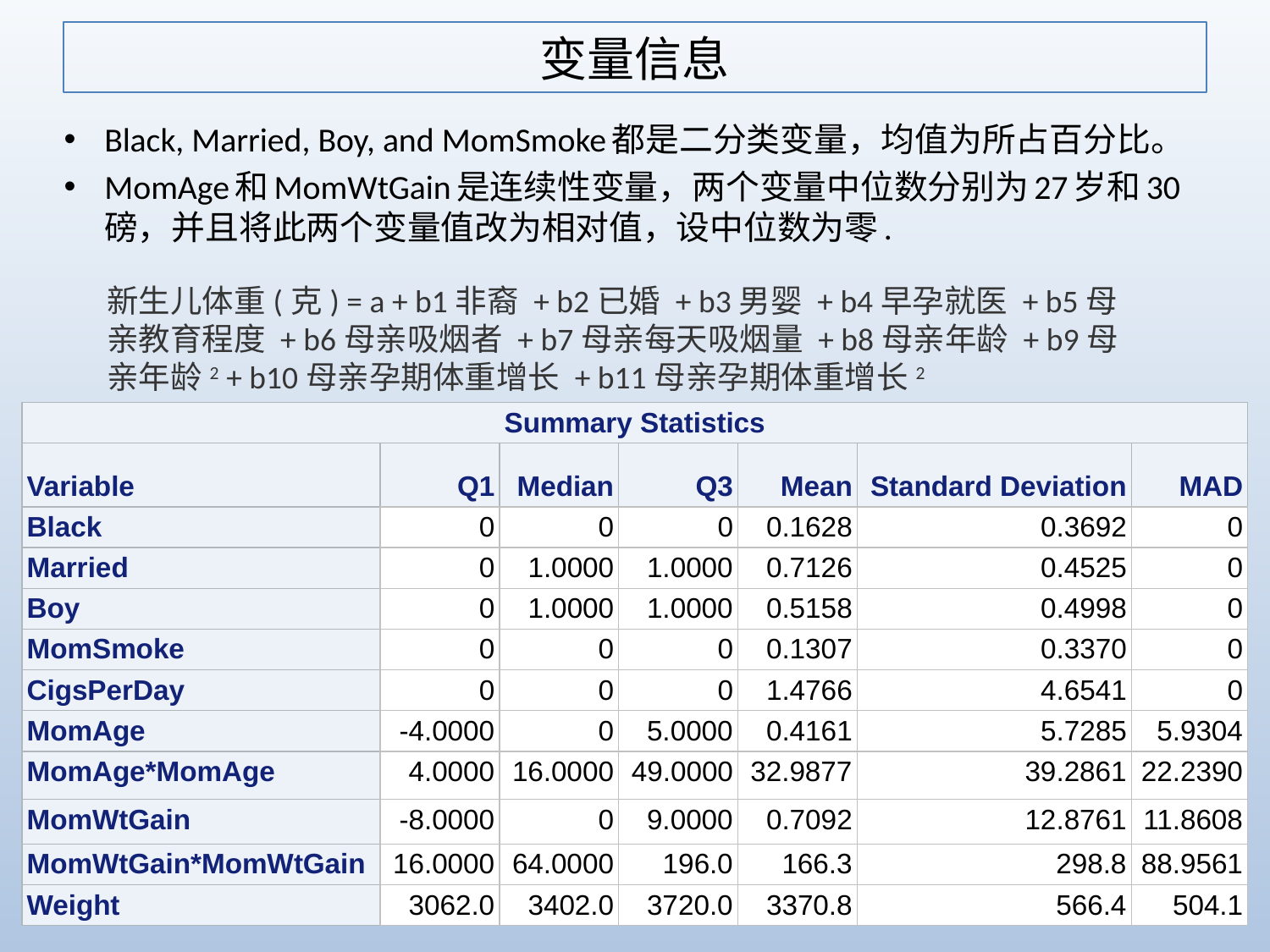

# 变量信息
Black, Married, Boy, and MomSmoke都是二分类变量，均值为所占百分比。
MomAge和MomWtGain是连续性变量，两个变量中位数分别为27岁和30磅，并且将此两个变量值改为相对值，设中位数为零.

新生儿体重(克) = a + b1非裔 + b2已婚 + b3男婴 + b4早孕就医 + b5母亲教育程度 + b6母亲吸烟者 + b7母亲每天吸烟量 + b8母亲年龄 + b9母亲年龄2 + b10母亲孕期体重增长 + b11母亲孕期体重增长2
| Summary Statistics |  |  |  |  |  |  |
| --- | --- | --- | --- | --- | --- | --- |
| Variable | Q1 | Median | Q3 | Mean | Standard Deviation | MAD |
| Black | 0 | 0 | 0 | 0.1628 | 0.3692 | 0 |
| Married | 0 | 1.0000 | 1.0000 | 0.7126 | 0.4525 | 0 |
| Boy | 0 | 1.0000 | 1.0000 | 0.5158 | 0.4998 | 0 |
| MomSmoke | 0 | 0 | 0 | 0.1307 | 0.3370 | 0 |
| CigsPerDay | 0 | 0 | 0 | 1.4766 | 4.6541 | 0 |
| MomAge | -4.0000 | 0 | 5.0000 | 0.4161 | 5.7285 | 5.9304 |
| MomAge\*MomAge | 4.0000 | 16.0000 | 49.0000 | 32.9877 | 39.2861 | 22.2390 |
| MomWtGain | -8.0000 | 0 | 9.0000 | 0.7092 | 12.8761 | 11.8608 |
| MomWtGain\*MomWtGain | 16.0000 | 64.0000 | 196.0 | 166.3 | 298.8 | 88.9561 |
| Weight | 3062.0 | 3402.0 | 3720.0 | 3370.8 | 566.4 | 504.1 |
31